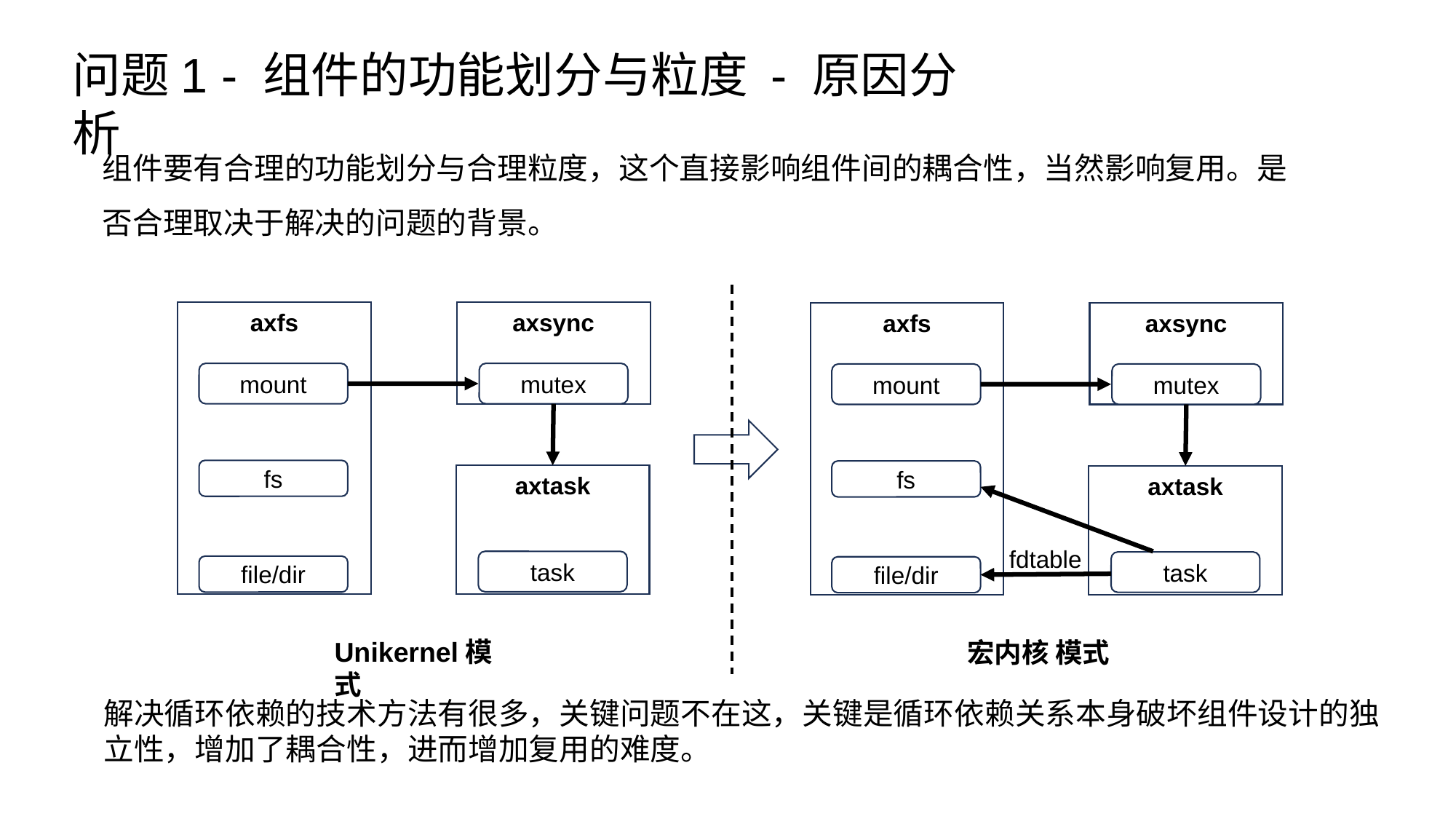

问题1 - 组件的功能划分与粒度 - 原因分析
组件要有合理的功能划分与合理粒度，这个直接影响组件间的耦合性，当然影响复用。是否合理取决于解决的问题的背景。
axfs
axsync
axfs
axsync
mount
mutex
mount
mutex

fs
fs
axtask
axtask
fdtable
task
task
file/dir
file/dir
Unikernel模式
宏内核 模式
解决循环依赖的技术方法有很多，关键问题不在这，关键是循环依赖关系本身破坏组件设计的独立性，增加了耦合性，进而增加复用的难度。